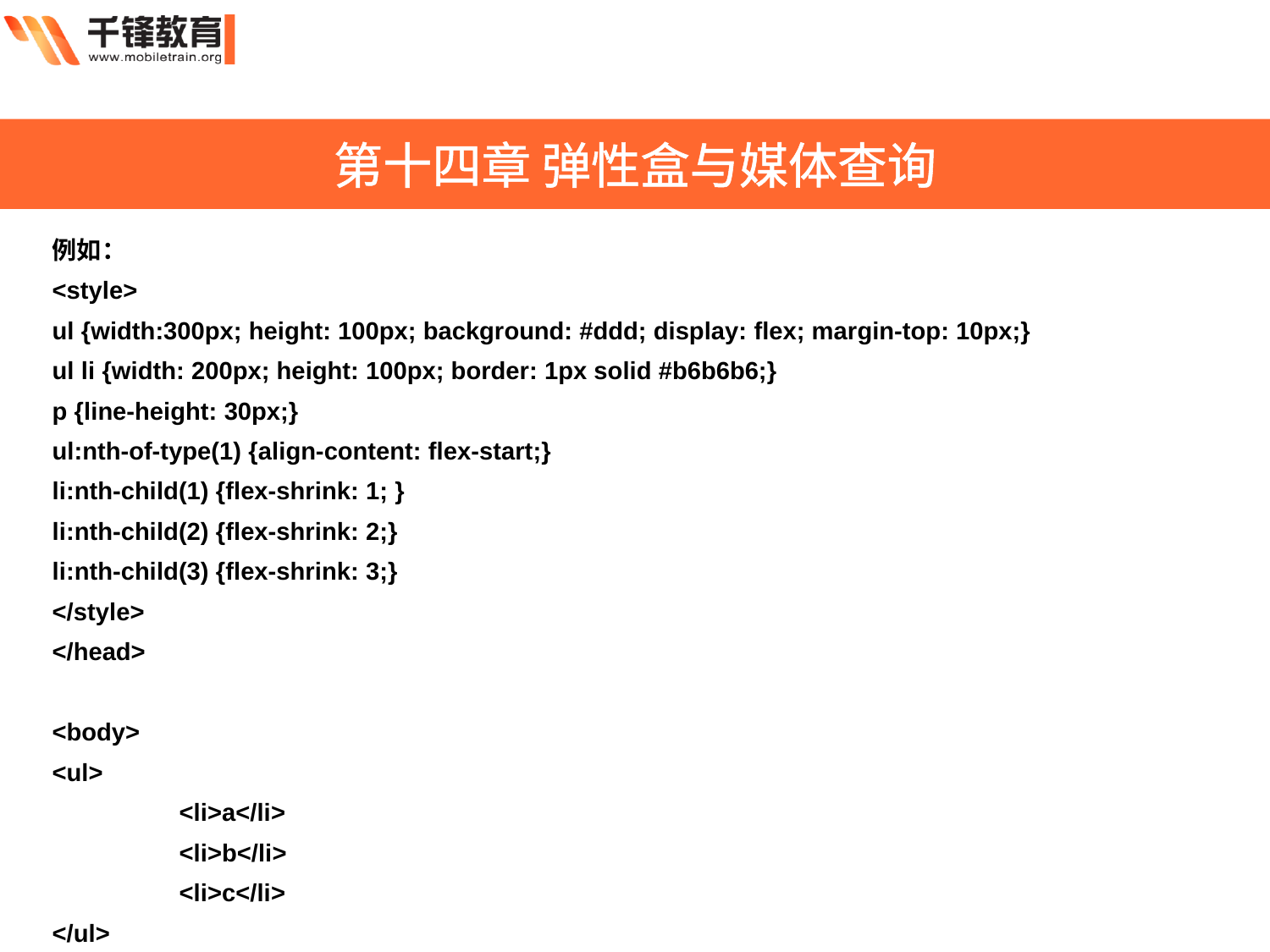

第十四章 弹性盒与媒体查询
例如：
<style>
ul {width:300px; height: 100px; background: #ddd; display: flex; margin-top: 10px;}
ul li {width: 200px; height: 100px; border: 1px solid #b6b6b6;}
p {line-height: 30px;}
ul:nth-of-type(1) {align-content: flex-start;}
li:nth-child(1) {flex-shrink: 1; }
li:nth-child(2) {flex-shrink: 2;}
li:nth-child(3) {flex-shrink: 3;}
</style>
</head>

<body>
<ul>
	<li>a</li>
	<li>b</li>
	<li>c</li>
</ul>
</body>